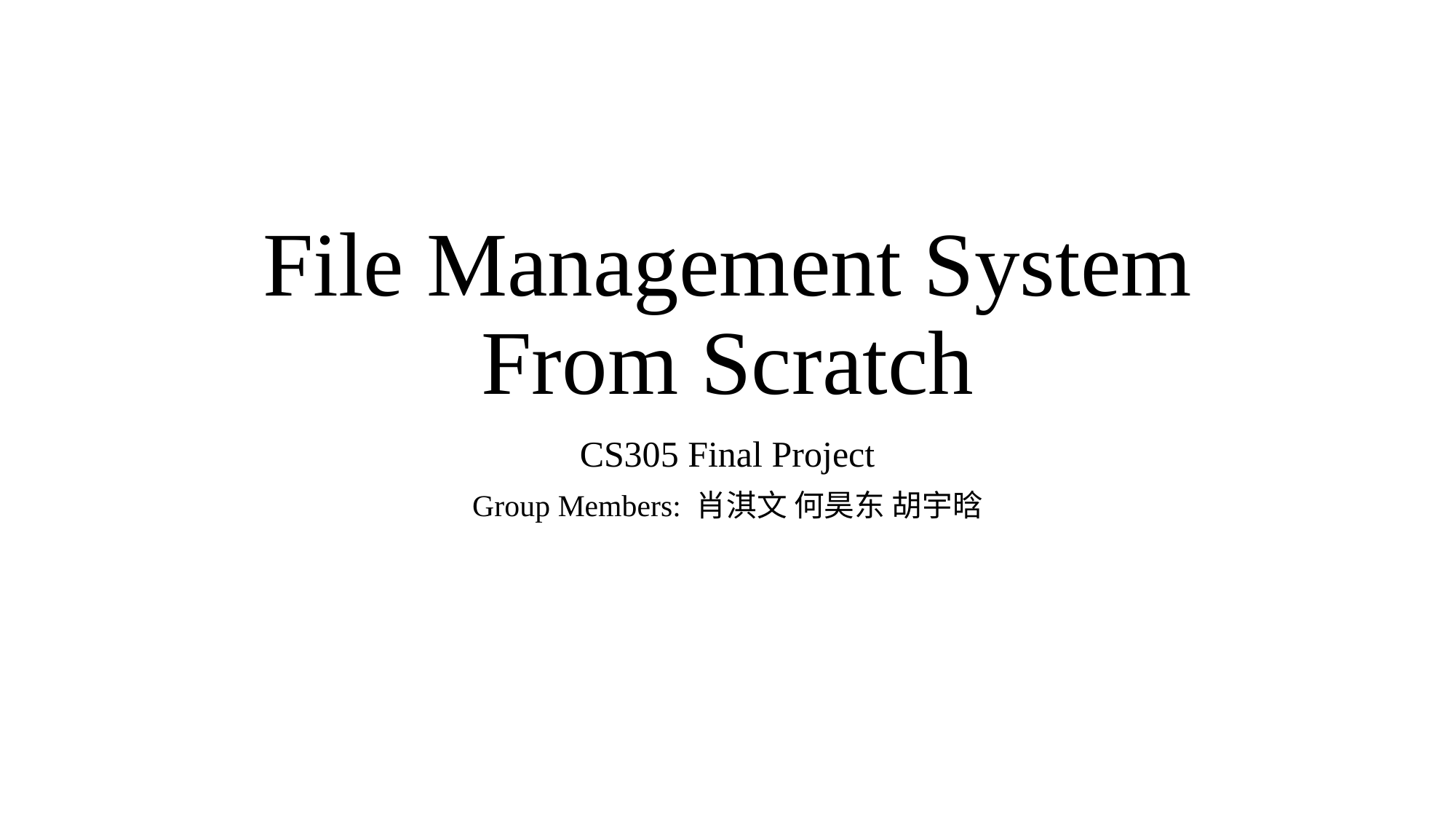

# File Management System From Scratch
CS305 Final Project
Group Members: 肖淇文 何昊东 胡宇晗